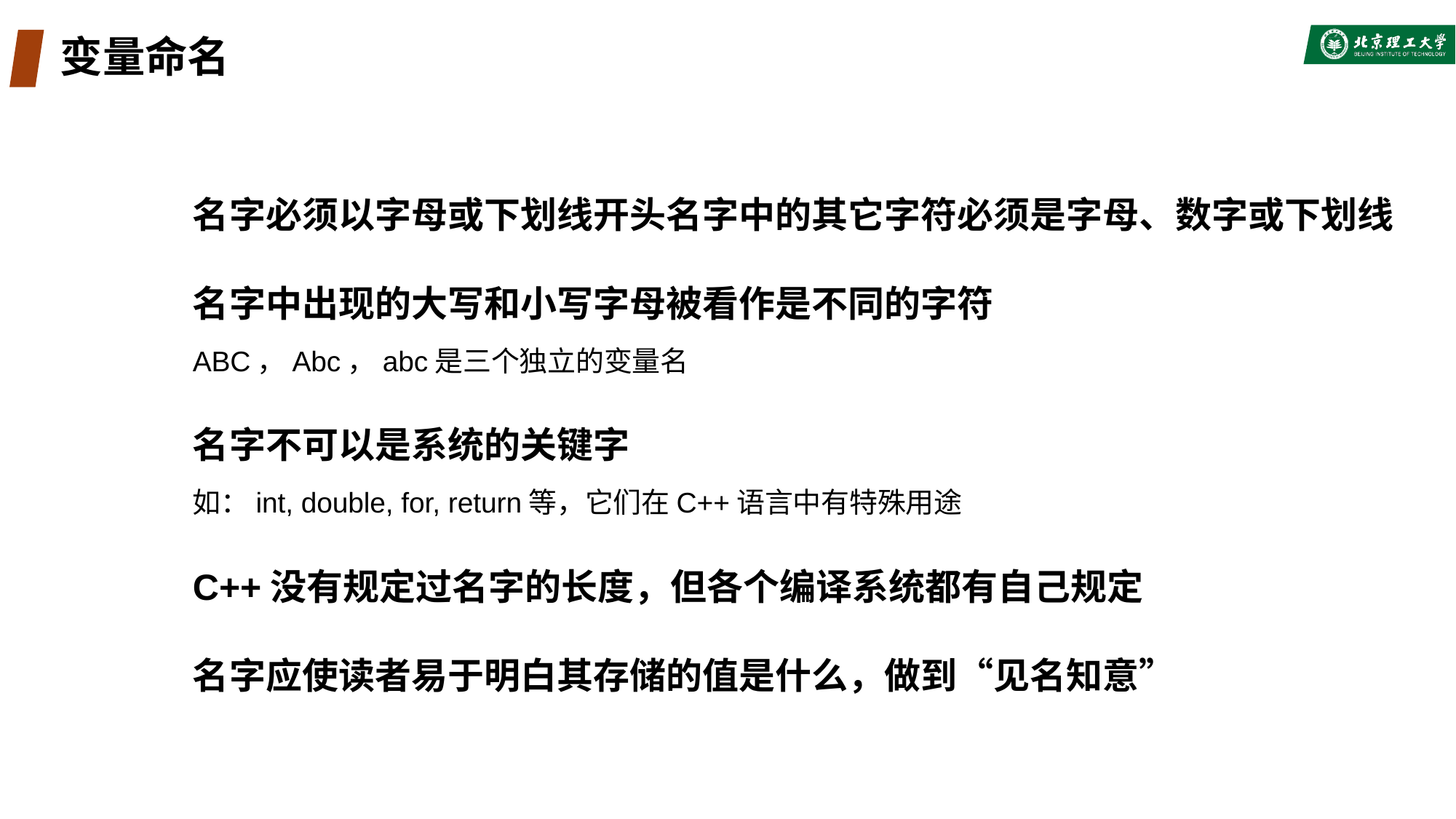

# 变量命名
名字必须以字母或下划线开头名字中的其它字符必须是字母、数字或下划线
名字中出现的大写和小写字母被看作是不同的字符
ABC，Abc，abc是三个独立的变量名
名字不可以是系统的关键字
如：int, double, for, return等，它们在C++语言中有特殊用途
C++没有规定过名字的长度，但各个编译系统都有自己规定
名字应使读者易于明白其存储的值是什么，做到“见名知意”